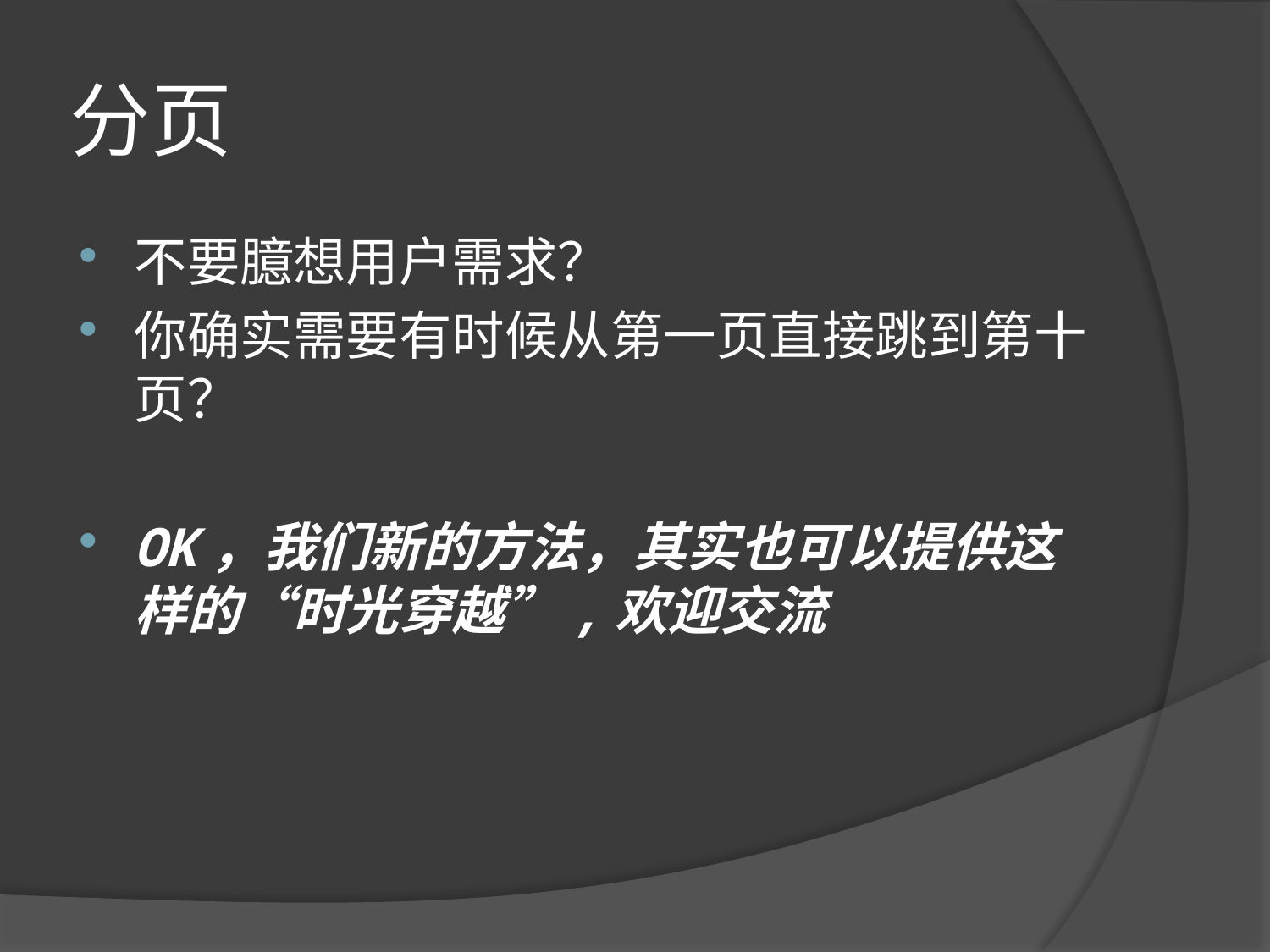

# 分页
不要臆想用户需求？
你确实需要有时候从第一页直接跳到第十页？

OK，我们新的方法，其实也可以提供这样的“时光穿越”,欢迎交流